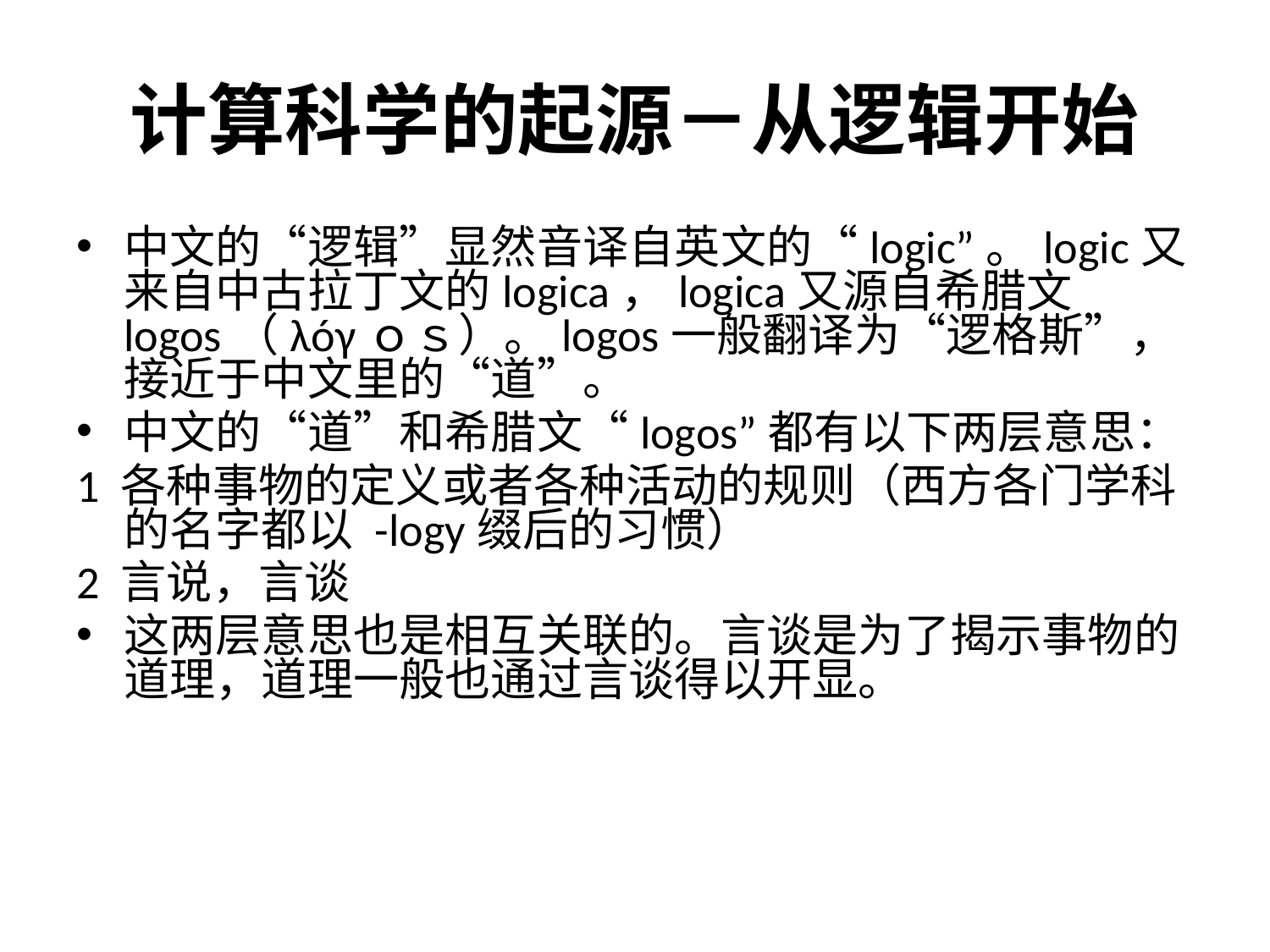

# 计算科学的起源－从逻辑开始
中文的“逻辑”显然音译自英文的“logic”。logic又来自中古拉丁文的logica，logica又源自希腊文logos（λóγｏｓ）。logos一般翻译为“逻格斯”，接近于中文里的“道”。
中文的“道”和希腊文“logos”都有以下两层意思：
1 各种事物的定义或者各种活动的规则（西方各门学科的名字都以 -logy缀后的习惯）
2 言说，言谈
这两层意思也是相互关联的。言谈是为了揭示事物的道理，道理一般也通过言谈得以开显。